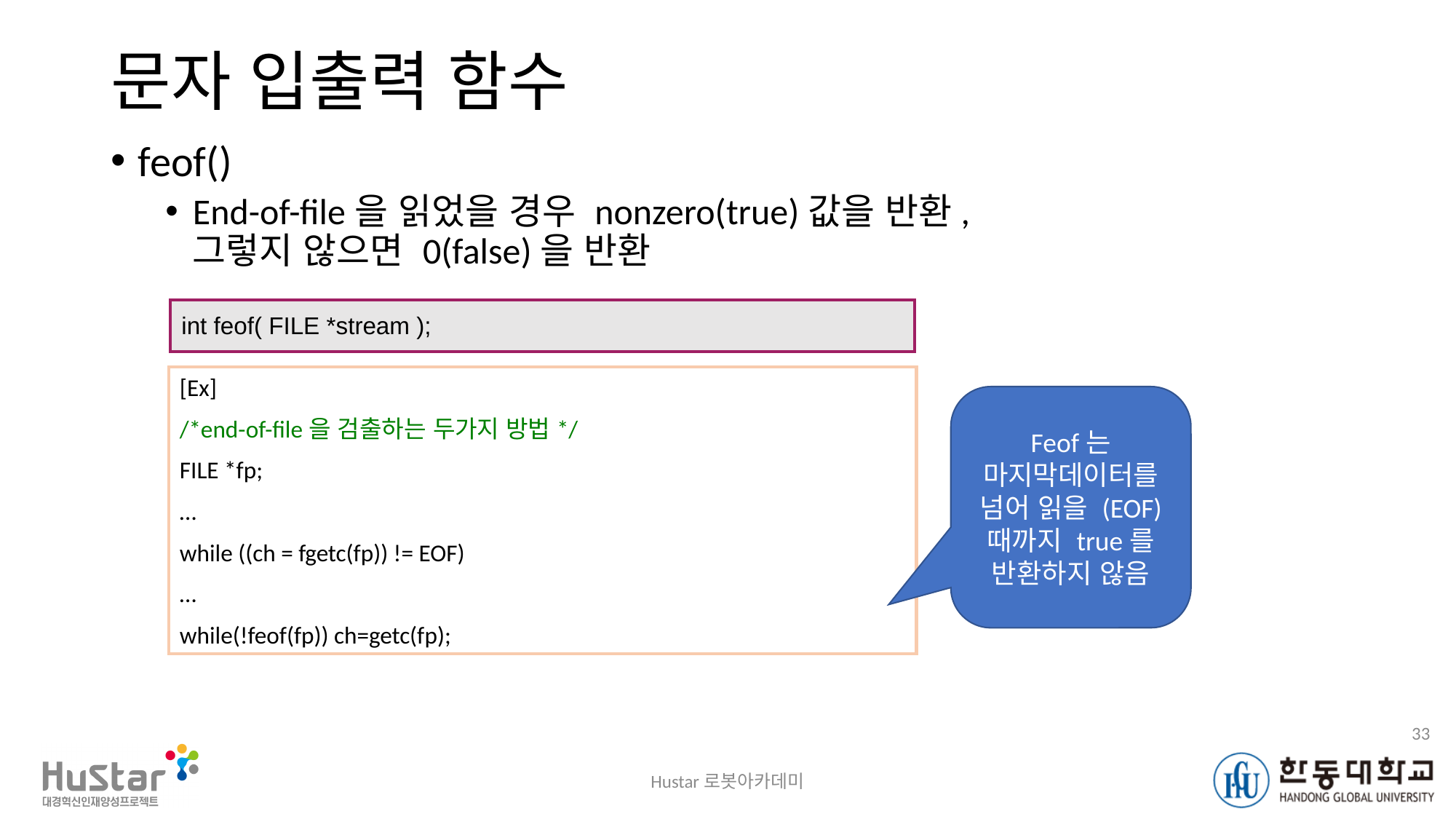

# 문자 입출력 함수
feof()
End-of-file을 읽었을 경우 nonzero(true)값을 반환,
그렇지 않으면 0(false)을 반환
| int feof( FILE \*stream ); |
| --- |
[Ex]
/*end-of-file을 검출하는 두가지 방법*/
FILE *fp;
…
while ((ch = fgetc(fp)) != EOF)
…
while(!feof(fp)) ch=getc(fp);
Feof는 마지막데이터를 넘어 읽을 (EOF) 때까지 true를 반환하지 않음
33
Hustar로봇아카데미